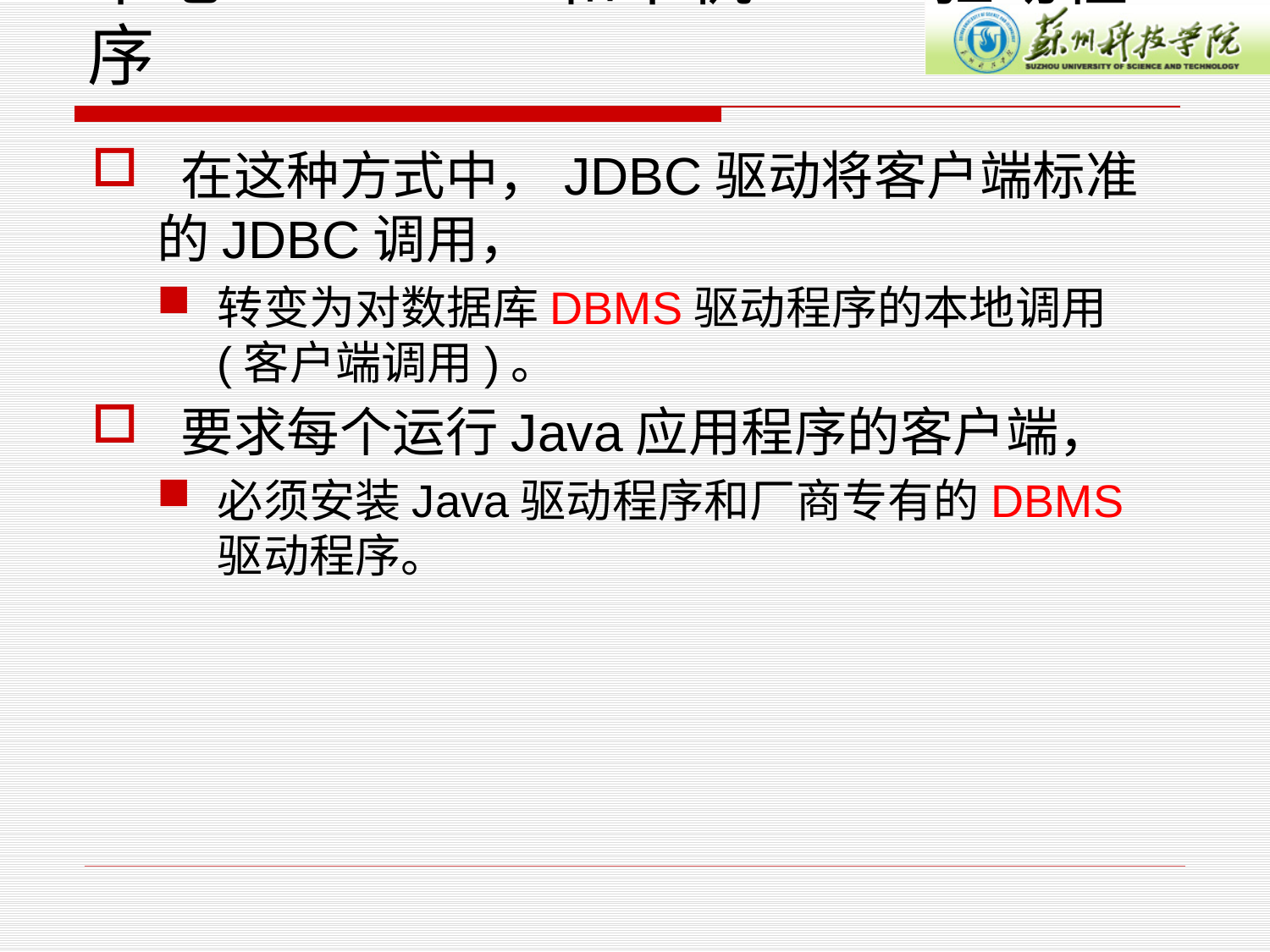

# 本地JDBC API和本机Java驱动程序
 在这种方式中，JDBC驱动将客户端标准的JDBC调用，
转变为对数据库DBMS驱动程序的本地调用(客户端调用)。
 要求每个运行Java应用程序的客户端，
必须安装Java驱动程序和厂商专有的DBMS驱动程序。